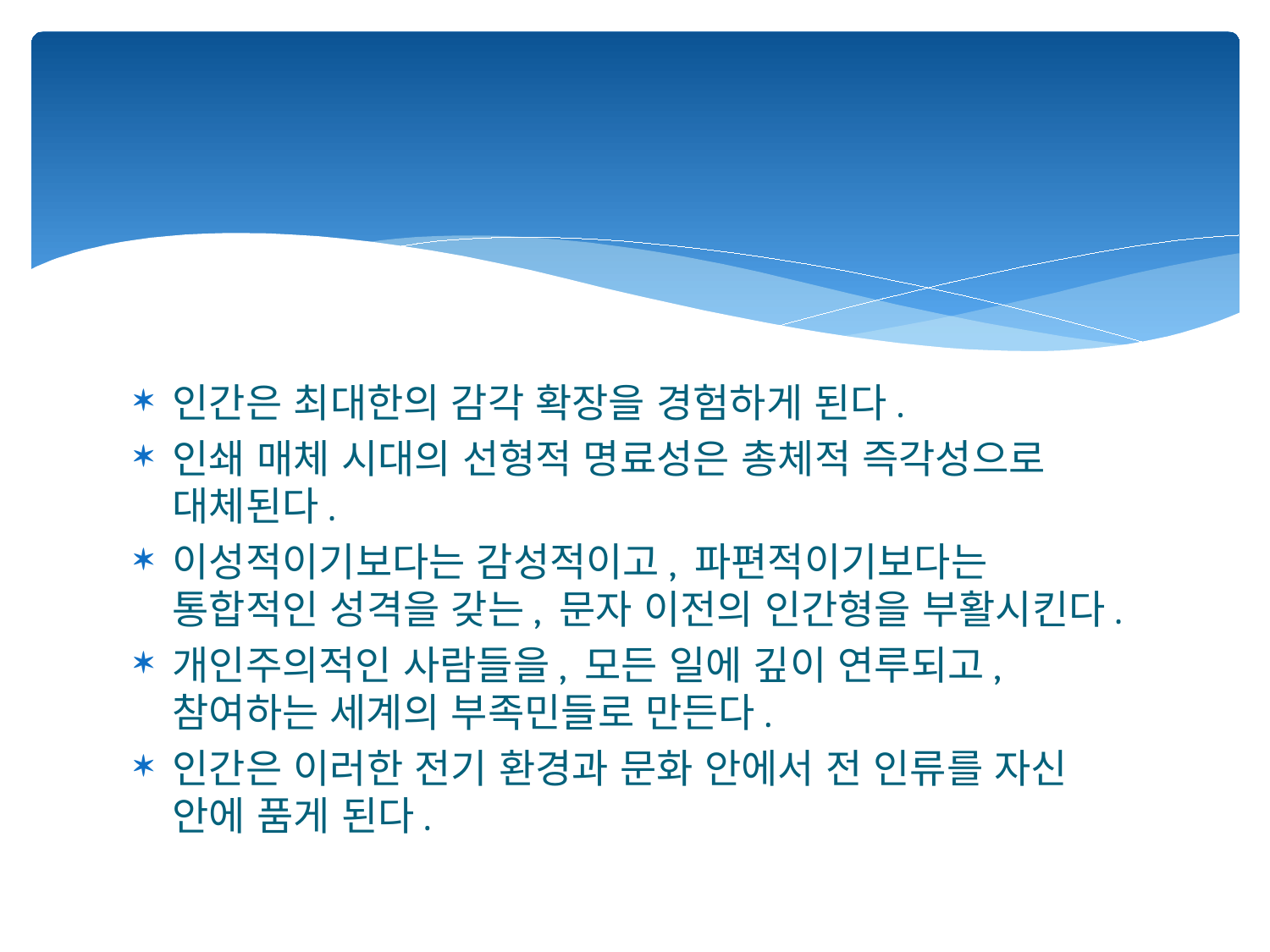

#
인간은 최대한의 감각 확장을 경험하게 된다.
인쇄 매체 시대의 선형적 명료성은 총체적 즉각성으로 대체된다.
이성적이기보다는 감성적이고, 파편적이기보다는 통합적인 성격을 갖는, 문자 이전의 인간형을 부활시킨다.
개인주의적인 사람들을, 모든 일에 깊이 연루되고, 참여하는 세계의 부족민들로 만든다.
인간은 이러한 전기 환경과 문화 안에서 전 인류를 자신 안에 품게 된다.